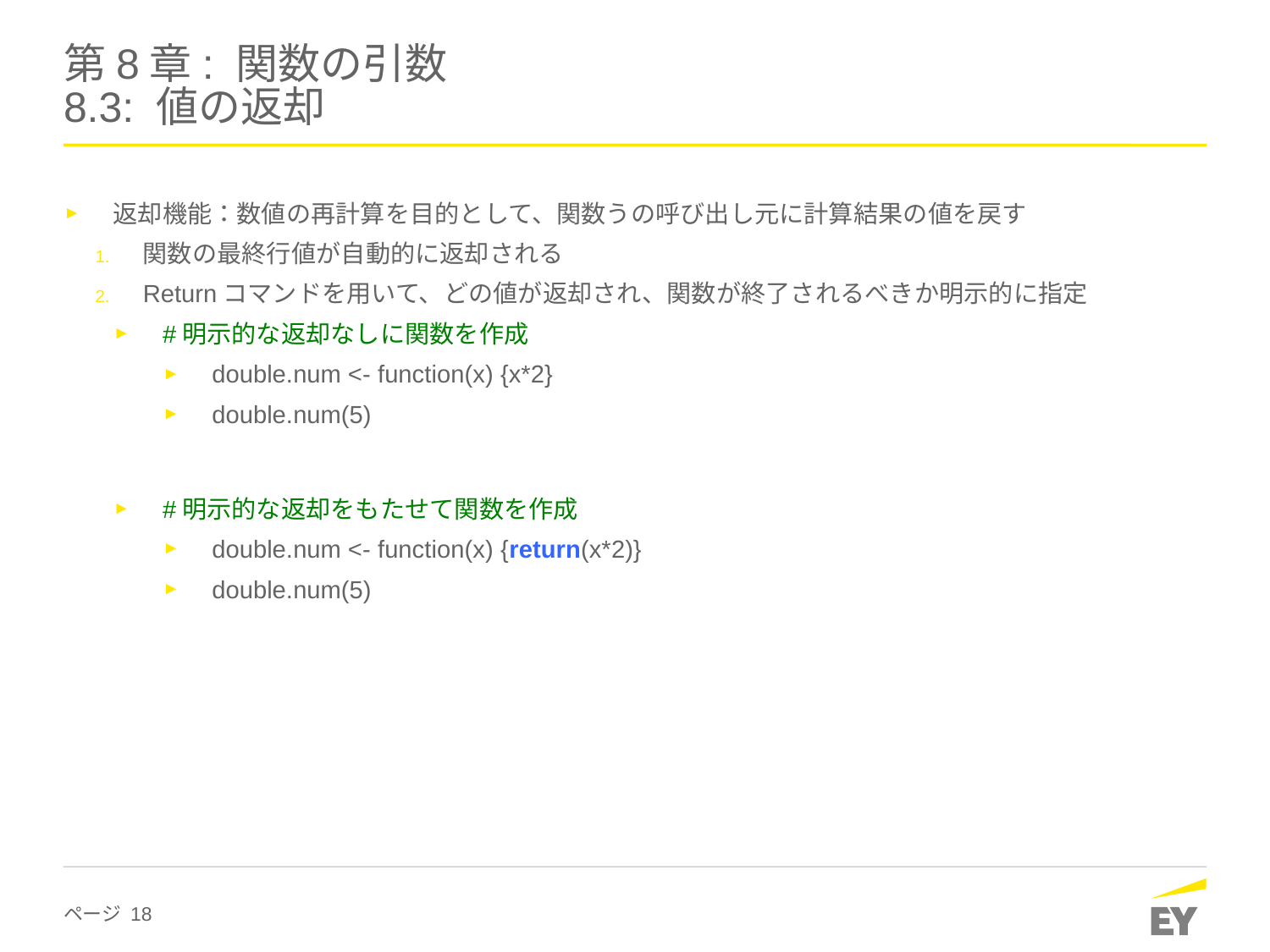

# 第8章: 関数の引数 8.3: 値の返却
返却機能：数値の再計算を目的として、関数うの呼び出し元に計算結果の値を戻す
関数の最終行値が自動的に返却される
Returnコマンドを用いて、どの値が返却され、関数が終了されるべきか明示的に指定
#明示的な返却なしに関数を作成
double.num <- function(x) {x*2}
double.num(5)

#明示的な返却をもたせて関数を作成
double.num <- function(x) {return(x*2)}
double.num(5)